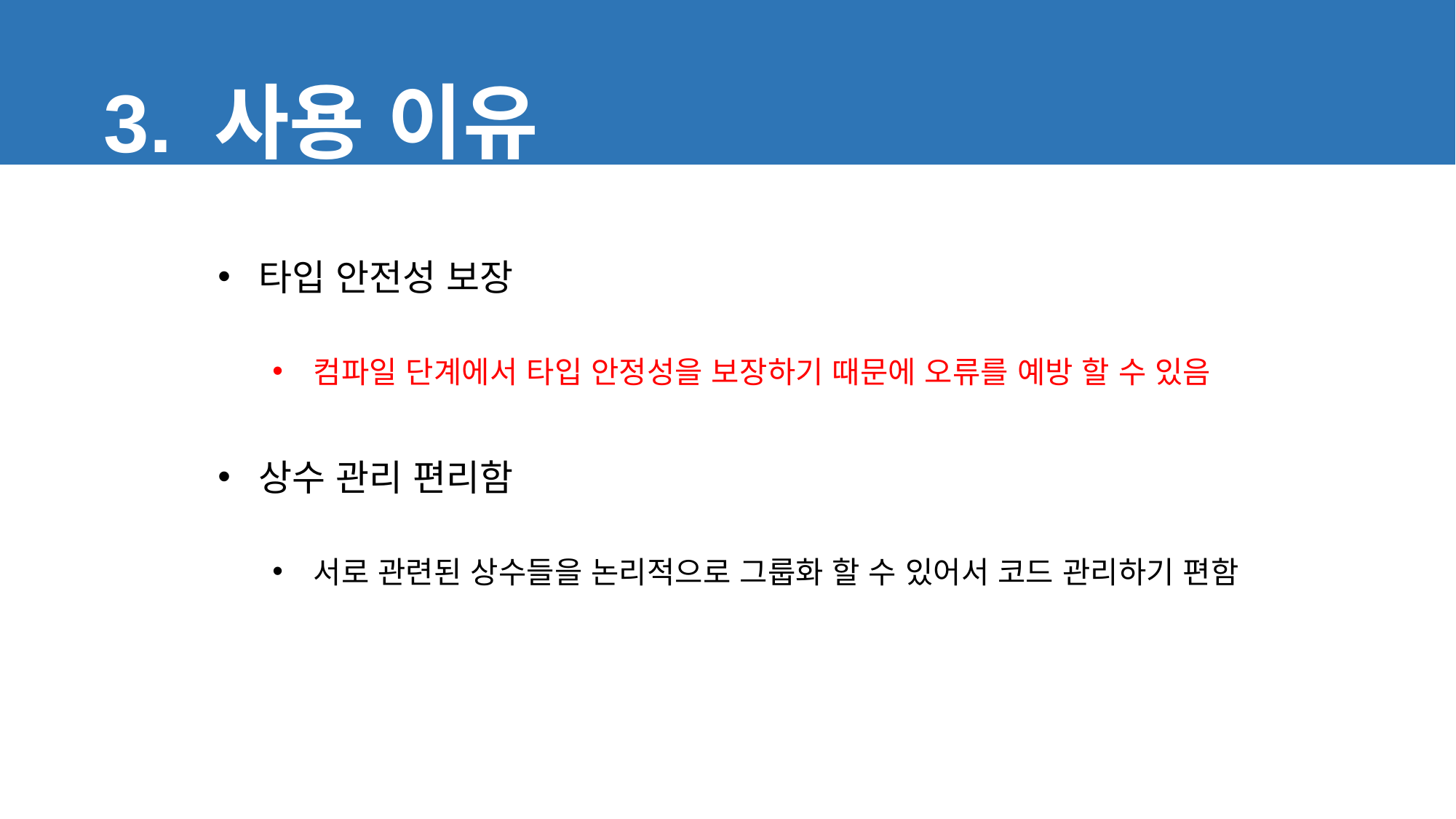

3. 사용 이유
타입 안전성 보장
컴파일 단계에서 타입 안정성을 보장하기 때문에 오류를 예방 할 수 있음
상수 관리 편리함
서로 관련된 상수들을 논리적으로 그룹화 할 수 있어서 코드 관리하기 편함